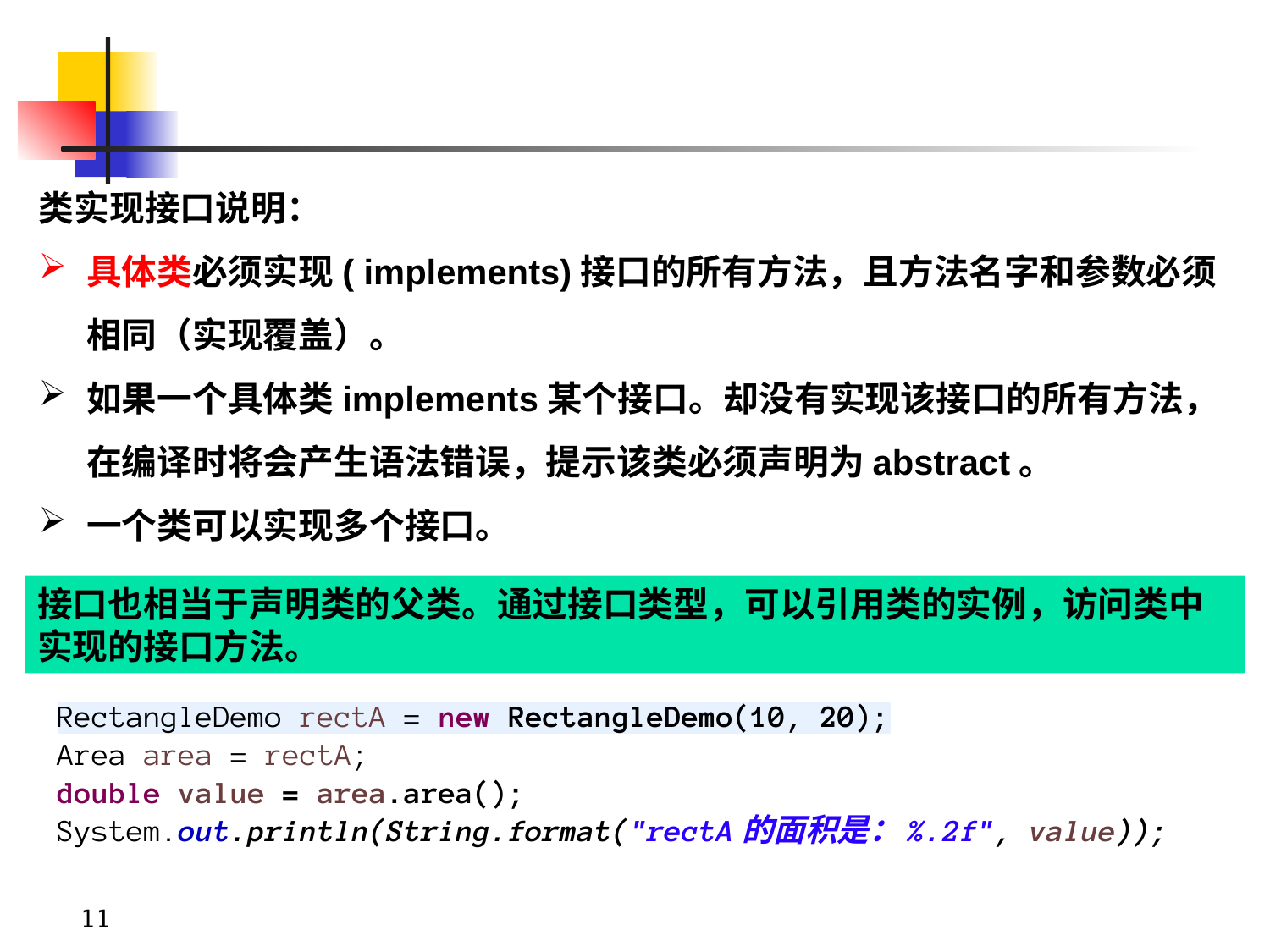

#
类实现接口说明：
具体类必须实现( implements)接口的所有方法，且方法名字和参数必须相同（实现覆盖）。
如果一个具体类implements某个接口。却没有实现该接口的所有方法，在编译时将会产生语法错误，提示该类必须声明为abstract。
一个类可以实现多个接口。
接口也相当于声明类的父类。通过接口类型，可以引用类的实例，访问类中实现的接口方法。
RectangleDemo rectA = new RectangleDemo(10, 20);
Area area = rectA;
double value = area.area();
System.out.println(String.format("rectA的面积是：%.2f", value));
11